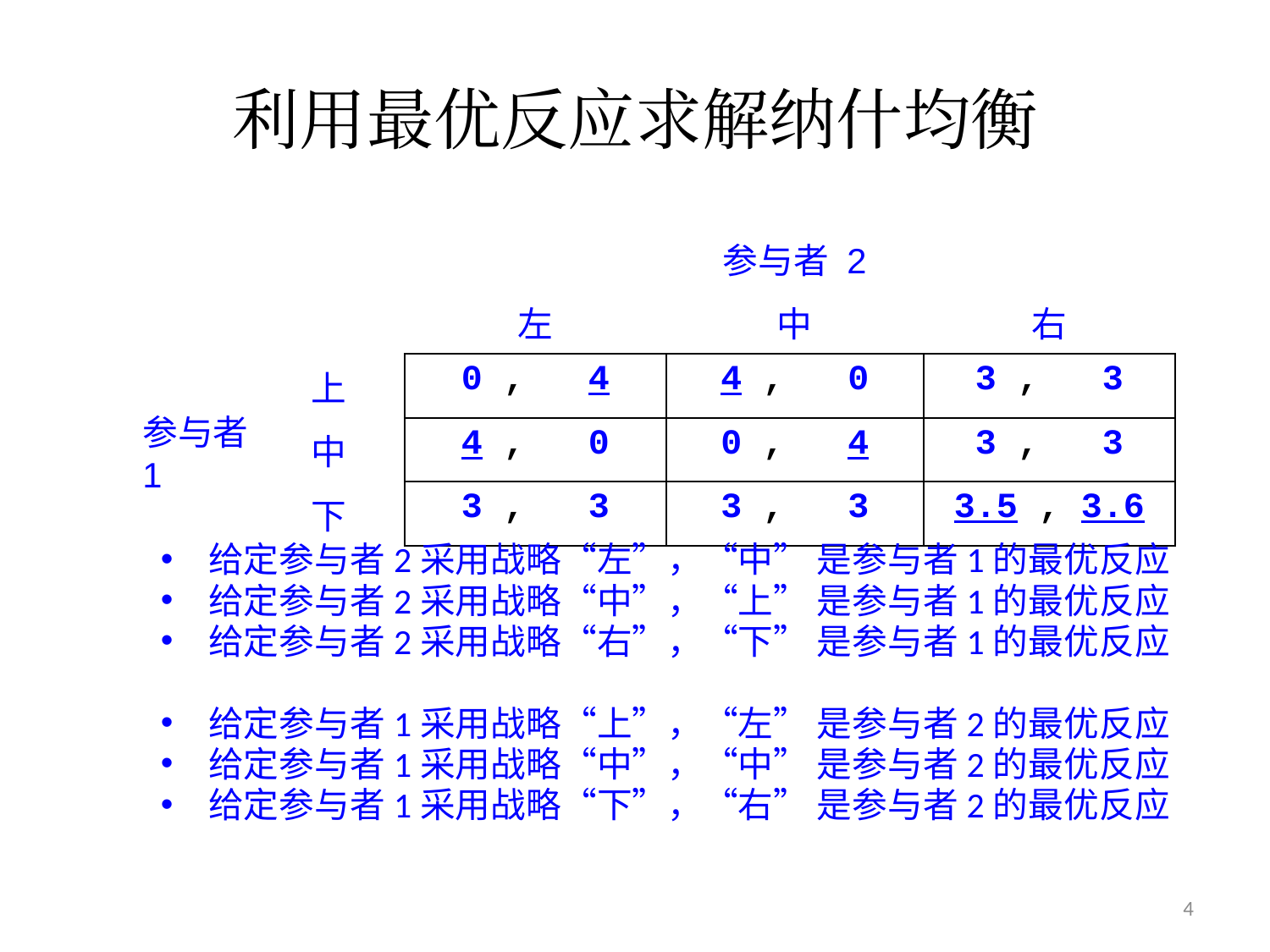

# 利用最优反应求解纳什均衡
|  |  |  | 参与者 2 |  |
| --- | --- | --- | --- | --- |
|  |  | 左 | 中 | 右 |
| 参与者 1 | 上 | 0 , 4 | 4 , 0 | 3 , 3 |
|  | 中 | 4 , 0 | 0 , 4 | 3 , 3 |
|  | 下 | 3 , 3 | 3 , 3 | 3.5 , 3.6 |
给定参与者2采用战略“左”，“中” 是参与者1的最优反应
给定参与者2采用战略“中”，“上” 是参与者1的最优反应
给定参与者2采用战略“右”，“下” 是参与者1的最优反应

给定参与者1采用战略“上”，“左” 是参与者2的最优反应
给定参与者1采用战略“中”，“中” 是参与者2的最优反应
给定参与者1采用战略“下”，“右” 是参与者2的最优反应
4